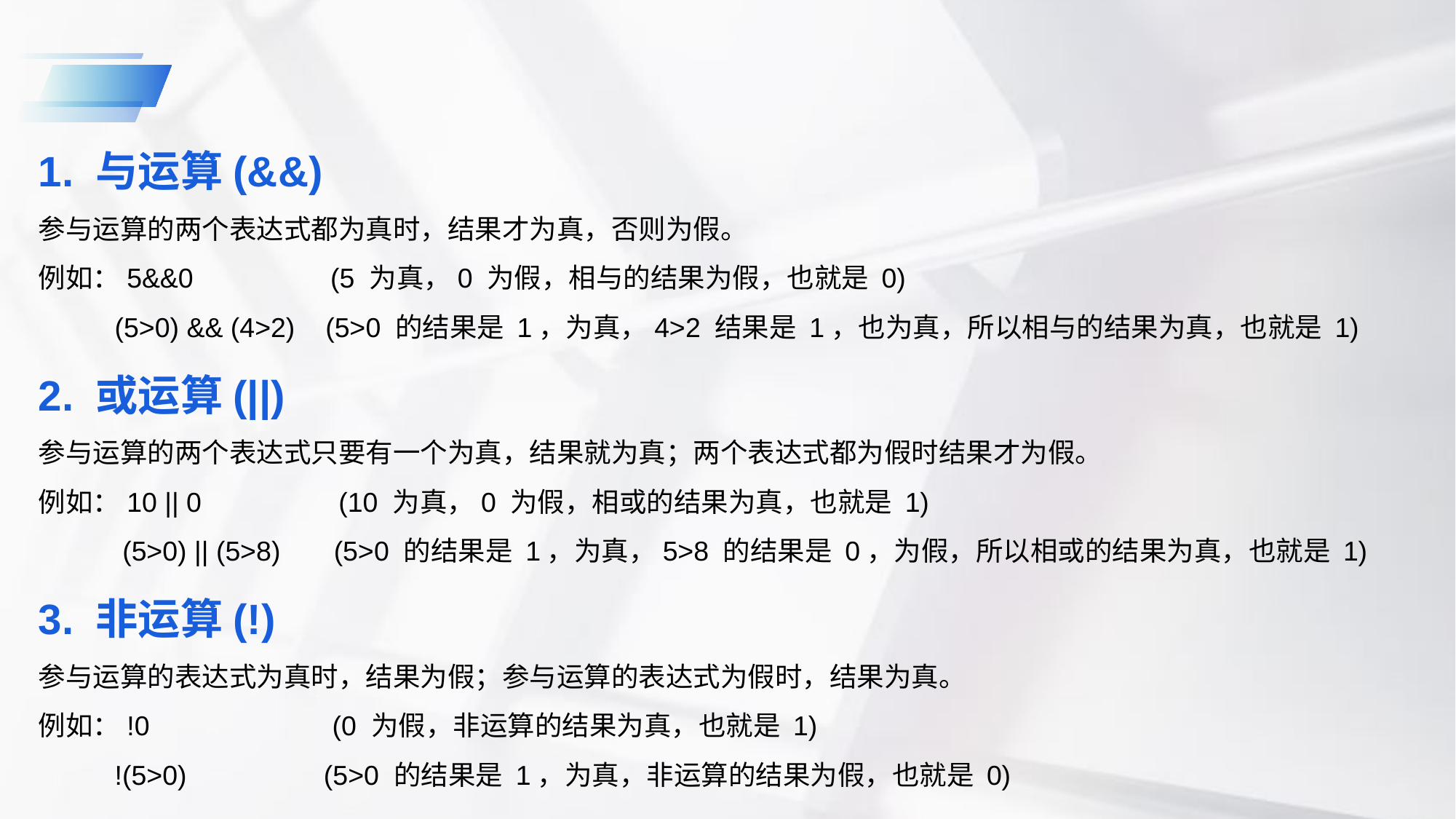

1. 与运算(&&)
参与运算的两个表达式都为真时，结果才为真，否则为假。
例如：5&&0                  (5 为真，0 为假，相与的结果为假，也就是 0)
          (5>0) && (4>2)    (5>0 的结果是 1，为真，4>2 结果是 1，也为真，所以相与的结果为真，也就是 1)
2. 或运算(||)
参与运算的两个表达式只要有一个为真，结果就为真；两个表达式都为假时结果才为假。
例如：10 || 0                  (10 为真，0 为假，相或的结果为真，也就是 1)
           (5>0) || (5>8)       (5>0 的结果是 1，为真，5>8 的结果是 0，为假，所以相或的结果为真，也就是 1)
3. 非运算(!)
参与运算的表达式为真时，结果为假；参与运算的表达式为假时，结果为真。
例如：!0                        (0 为假，非运算的结果为真，也就是 1)
          !(5>0)                  (5>0 的结果是 1，为真，非运算的结果为假，也就是 0)